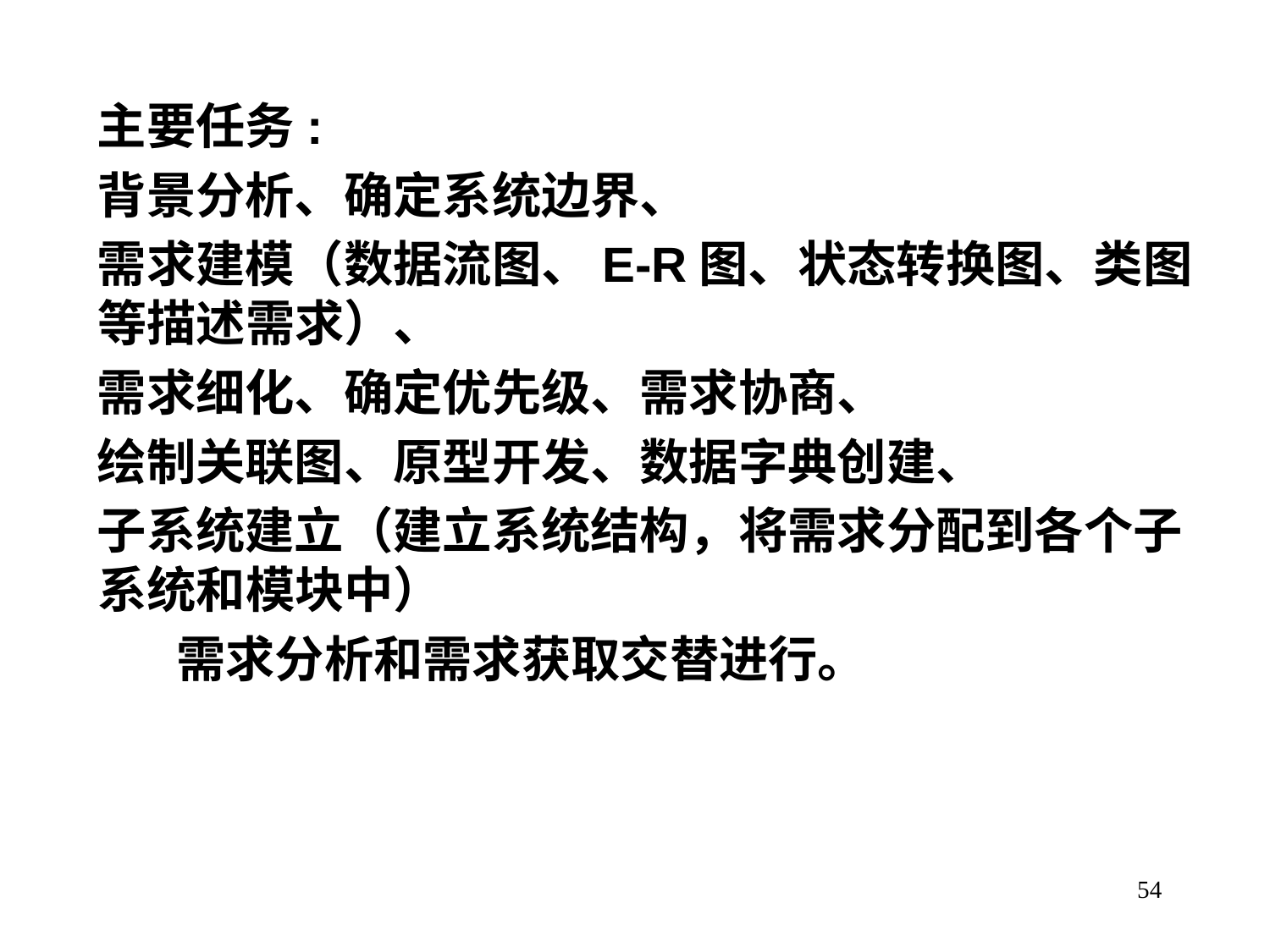

# 主要任务:
背景分析、确定系统边界、
需求建模（数据流图、E-R图、状态转换图、类图等描述需求）、
需求细化、确定优先级、需求协商、
绘制关联图、原型开发、数据字典创建、
子系统建立（建立系统结构，将需求分配到各个子系统和模块中）
      需求分析和需求获取交替进行。

54